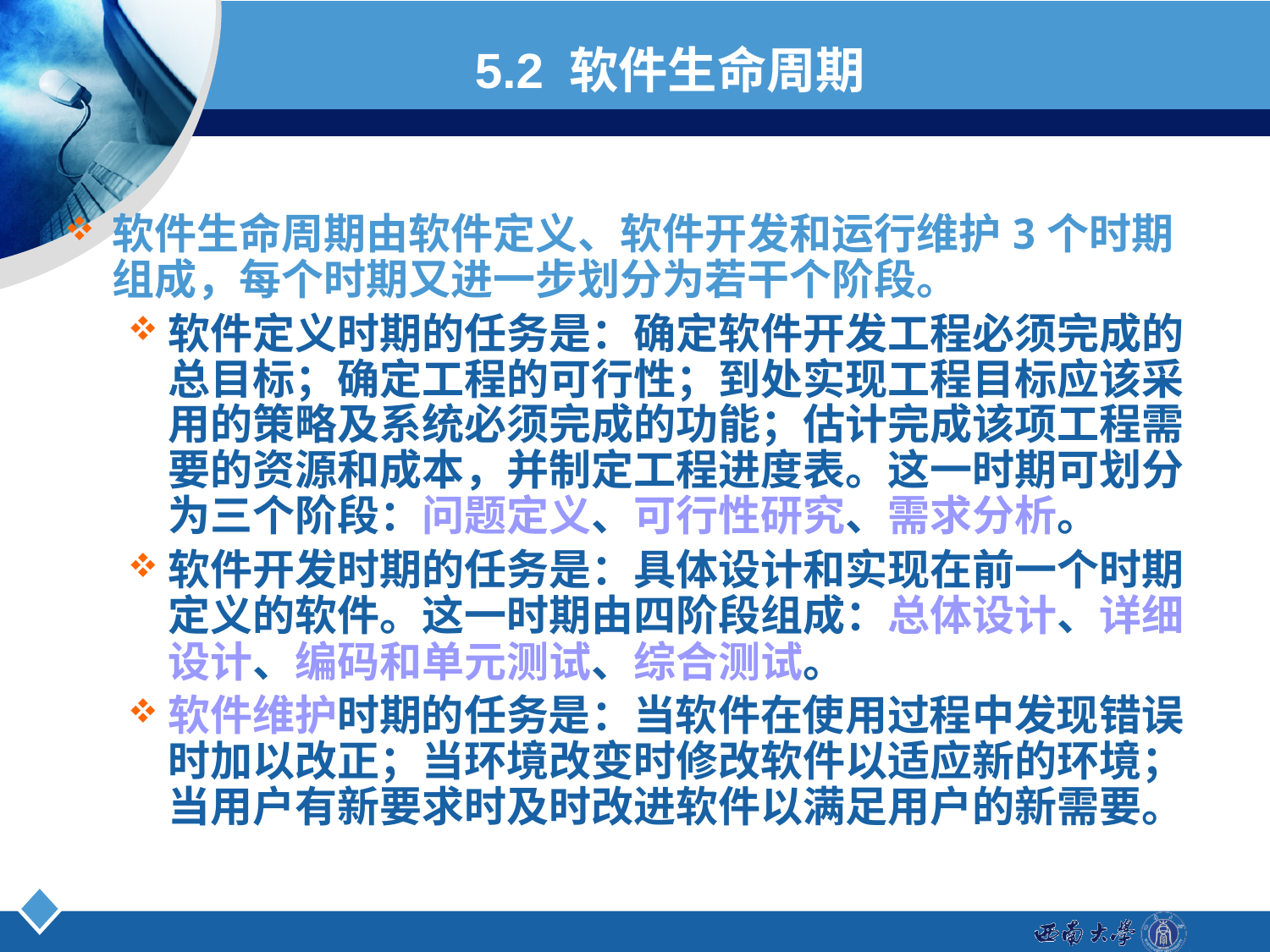

# 5.2 软件生命周期
软件生命周期由软件定义、软件开发和运行维护3个时期组成，每个时期又进一步划分为若干个阶段。
软件定义时期的任务是：确定软件开发工程必须完成的总目标；确定工程的可行性；到处实现工程目标应该采用的策略及系统必须完成的功能；估计完成该项工程需要的资源和成本，并制定工程进度表。这一时期可划分为三个阶段：问题定义、可行性研究、需求分析。
软件开发时期的任务是：具体设计和实现在前一个时期定义的软件。这一时期由四阶段组成：总体设计、详细设计、编码和单元测试、综合测试。
软件维护时期的任务是：当软件在使用过程中发现错误时加以改正；当环境改变时修改软件以适应新的环境；当用户有新要求时及时改进软件以满足用户的新需要。